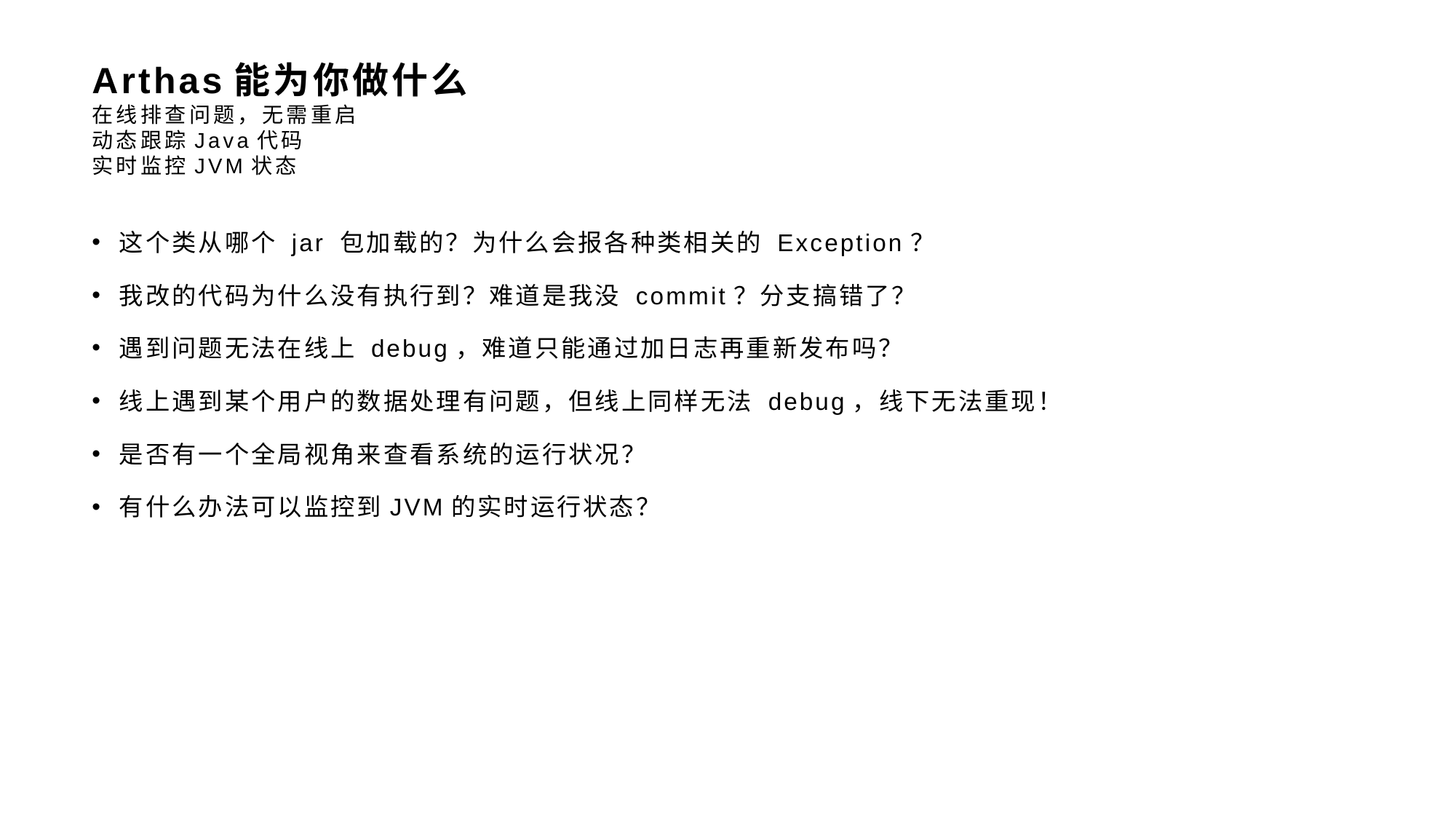

# Arthas能为你做什么 在线排查问题，无需重启 动态跟踪Java代码 实时监控JVM状态
这个类从哪个 jar 包加载的？为什么会报各种类相关的 Exception？
我改的代码为什么没有执行到？难道是我没 commit？分支搞错了？
遇到问题无法在线上 debug，难道只能通过加日志再重新发布吗？
线上遇到某个用户的数据处理有问题，但线上同样无法 debug，线下无法重现！
是否有一个全局视角来查看系统的运行状况？
有什么办法可以监控到JVM的实时运行状态？